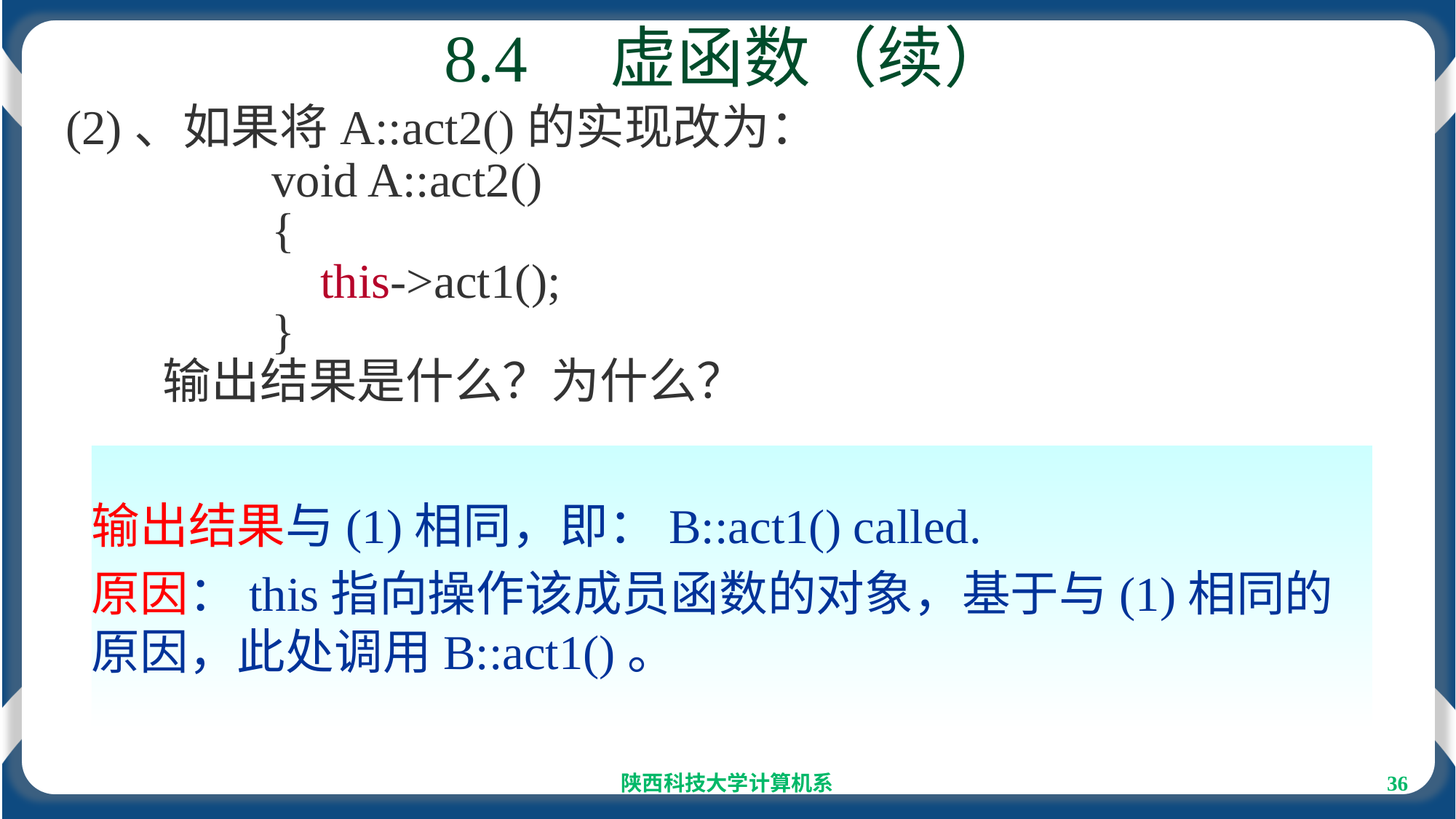

# 8.4　虚函数（续）
(2)、如果将A::act2()的实现改为：
　　　　void A::act2()
　　　　{
　　　　　this->act1();
　　　　}
　　输出结果是什么？为什么？
输出结果与(1)相同，即：B::act1() called.
原因：this指向操作该成员函数的对象，基于与(1)相同的原因，此处调用B::act1()。
陕西科技大学计算机系
36